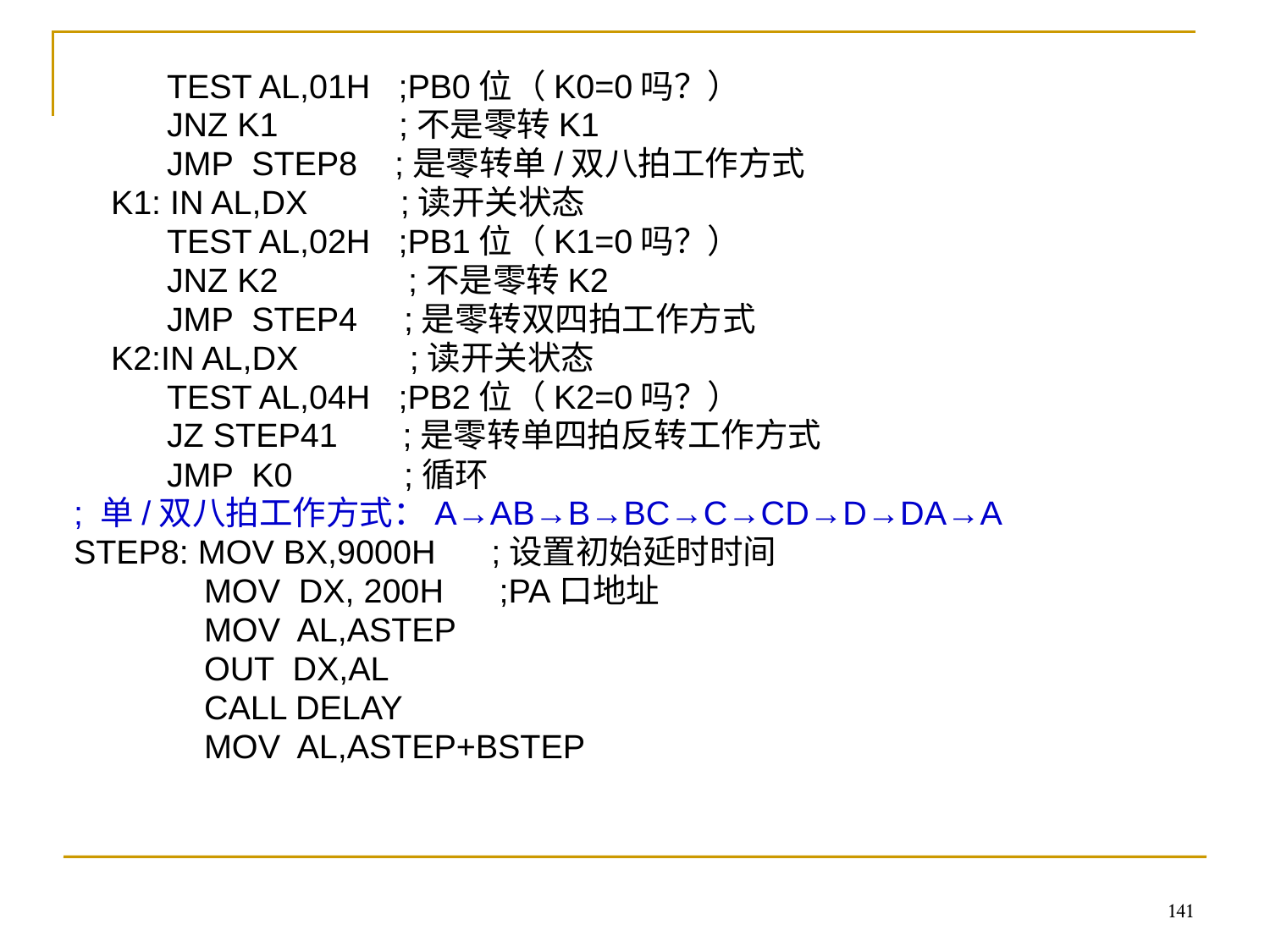

TEST AL,01H   ;PB0位（K0=0吗？）
          JNZ K1             ;不是零转K1
          JMP  STEP8    ;是零转单/双八拍工作方式
    K1: IN AL,DX          ;读开关状态
          TEST AL,02H   ;PB1位（K1=0吗？）
          JNZ K2              ;不是零转K2
          JMP  STEP4     ;是零转双四拍工作方式
    K2:IN AL,DX            ;读开关状态
          TEST AL,04H   ;PB2位（K2=0吗？）
          JZ STEP41       ;是零转单四拍反转工作方式
          JMP  K0            ;循环
; 单/双八拍工作方式：A→AB→B→BC→C→CD→D→DA→A
STEP8: MOV BX,9000H      ;设置初始延时时间
              MOV  DX, 200H      ;PA口地址
              MOV  AL,ASTEP
              OUT  DX,AL
              CALL DELAY
              MOV  AL,ASTEP+BSTEP

141